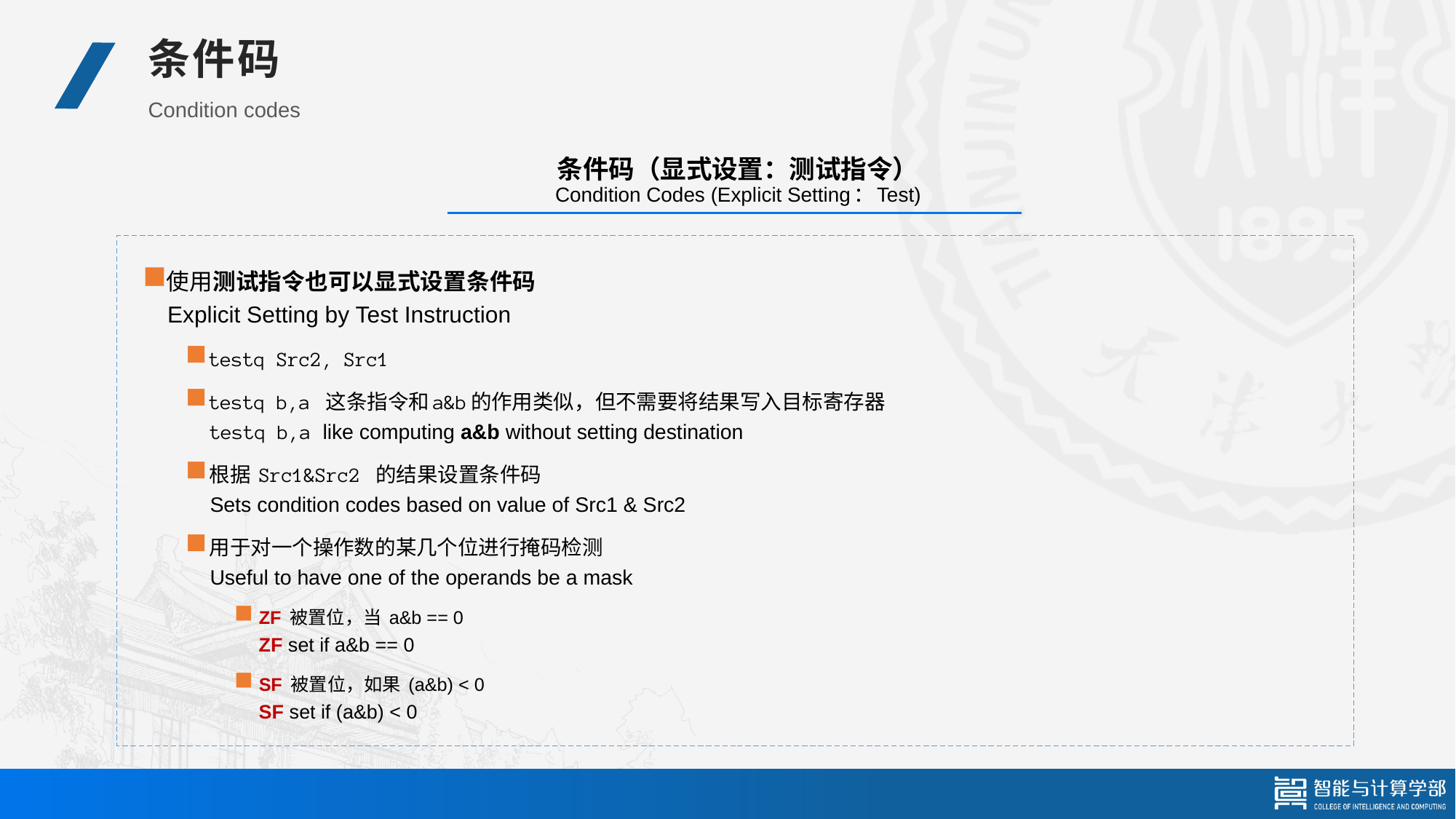

条件码
Condition codes
# 条件码（显式设置：测试指令） Condition Codes (Explicit Setting：Test)
使用测试指令也可以显式设置条件码
Explicit Setting by Test Instruction
testq Src2, Src1
testq b,a 这条指令和a&b的作用类似，但不需要将结果写入目标寄存器
testq b,a like computing a&b without setting destination
根据 Src1&Src2 的结果设置条件码
Sets condition codes based on value of Src1 & Src2
用于对一个操作数的某几个位进行掩码检测
Useful to have one of the operands be a mask
ZF 被置位，当 a&b == 0
ZF set if a&b == 0
SF 被置位，如果 (a&b) < 0
SF set if (a&b) < 0